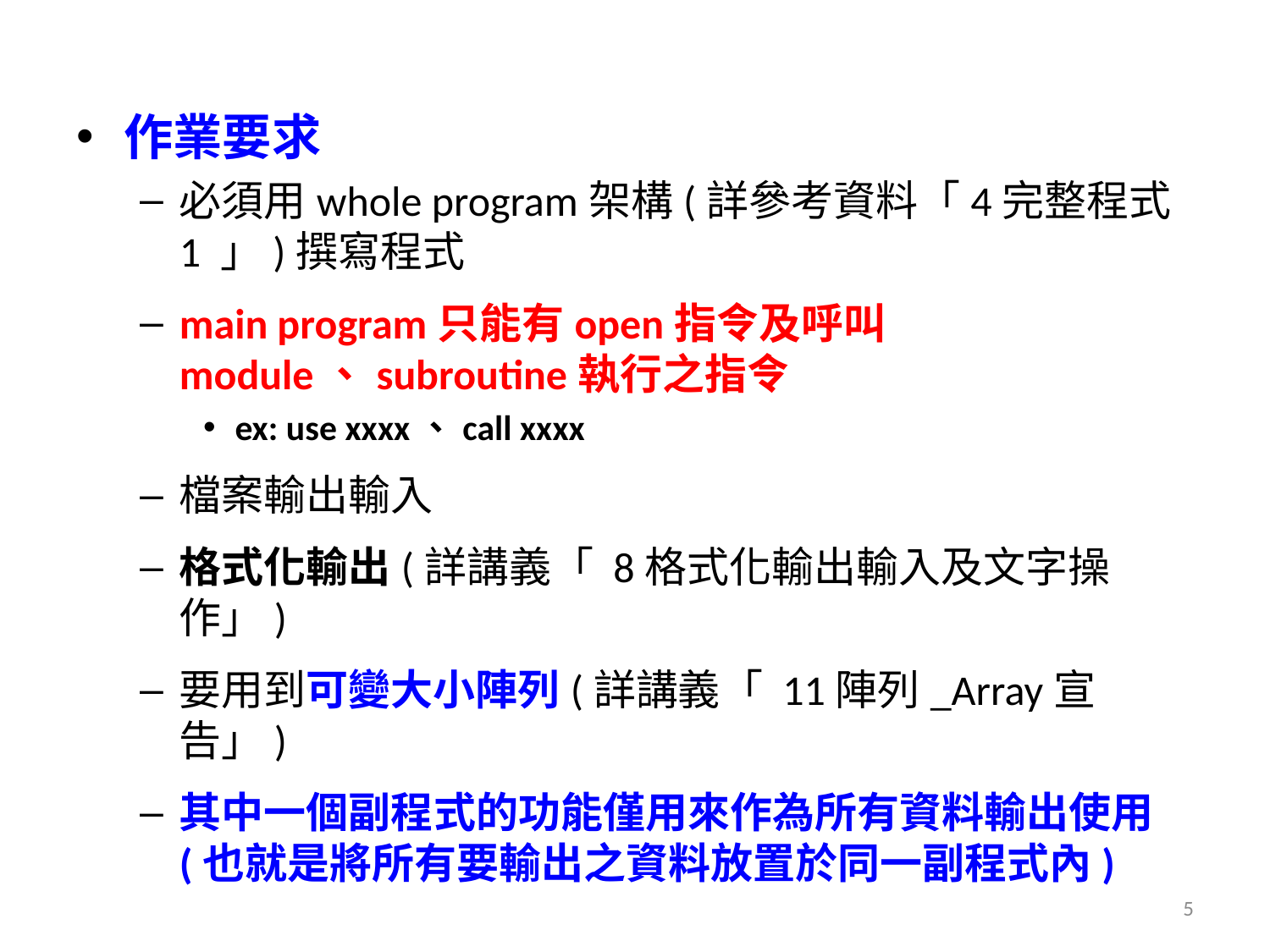

作業要求
必須用whole program架構(詳參考資料「4完整程式1 」)撰寫程式
main program只能有open指令及呼叫module、subroutine執行之指令
ex: use xxxx、call xxxx
檔案輸出輸入
格式化輸出(詳講義「 8格式化輸出輸入及文字操作」)
要用到可變大小陣列(詳講義「 11陣列_Array宣告」)
其中一個副程式的功能僅用來作為所有資料輸出使用(也就是將所有要輸出之資料放置於同一副程式內)
5